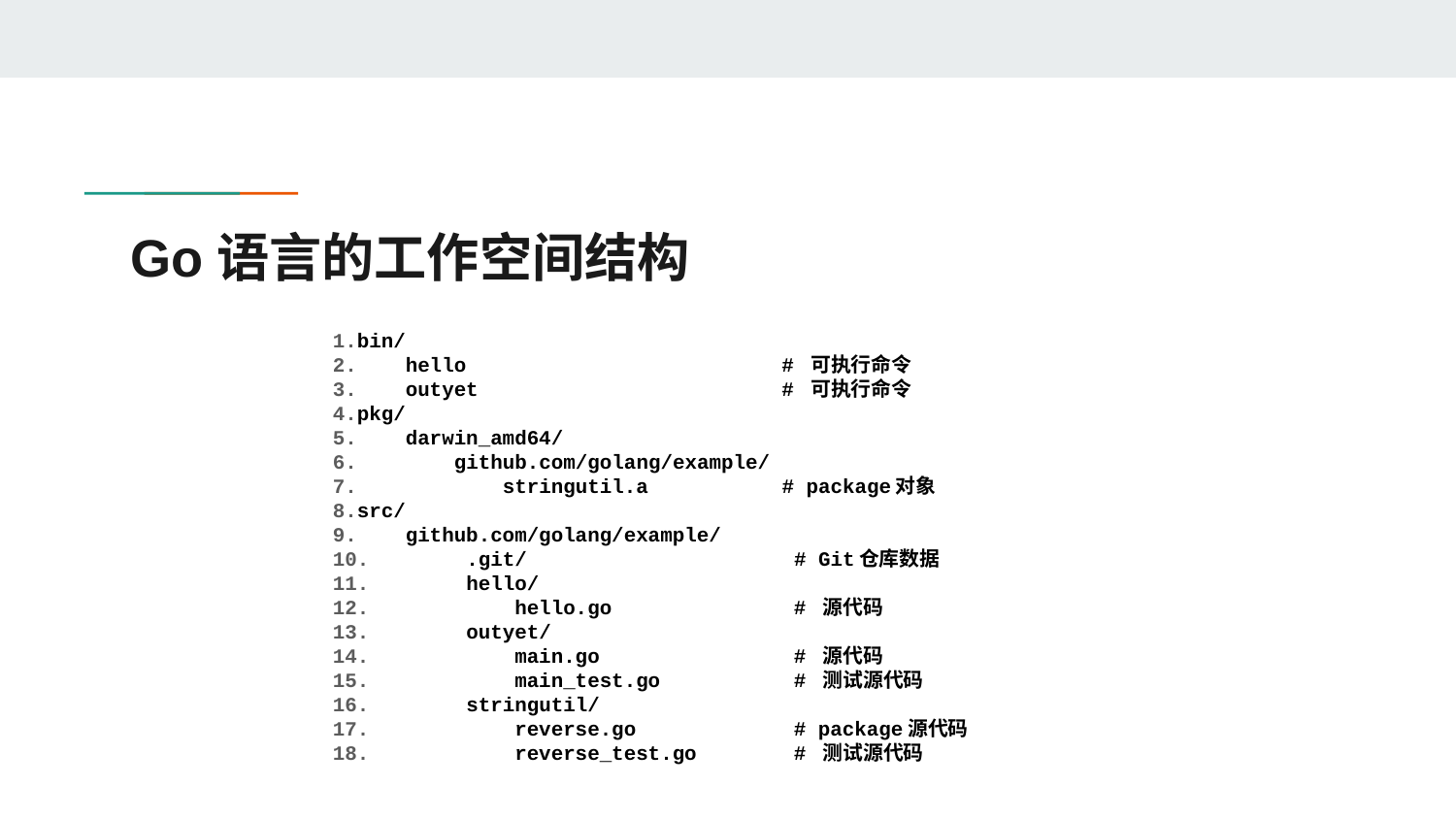

# Go语言的工作空间结构
bin/
    hello                          # 可执行命令
    outyet                         # 可执行命令
pkg/
    darwin_amd64/
        github.com/golang/example/
            stringutil.a           # package对象
src/
    github.com/golang/example/
        .git/                      # Git仓库数据
        hello/
            hello.go               # 源代码
        outyet/
            main.go                # 源代码
            main_test.go           # 测试源代码
        stringutil/
            reverse.go             # package源代码
            reverse_test.go        # 测试源代码